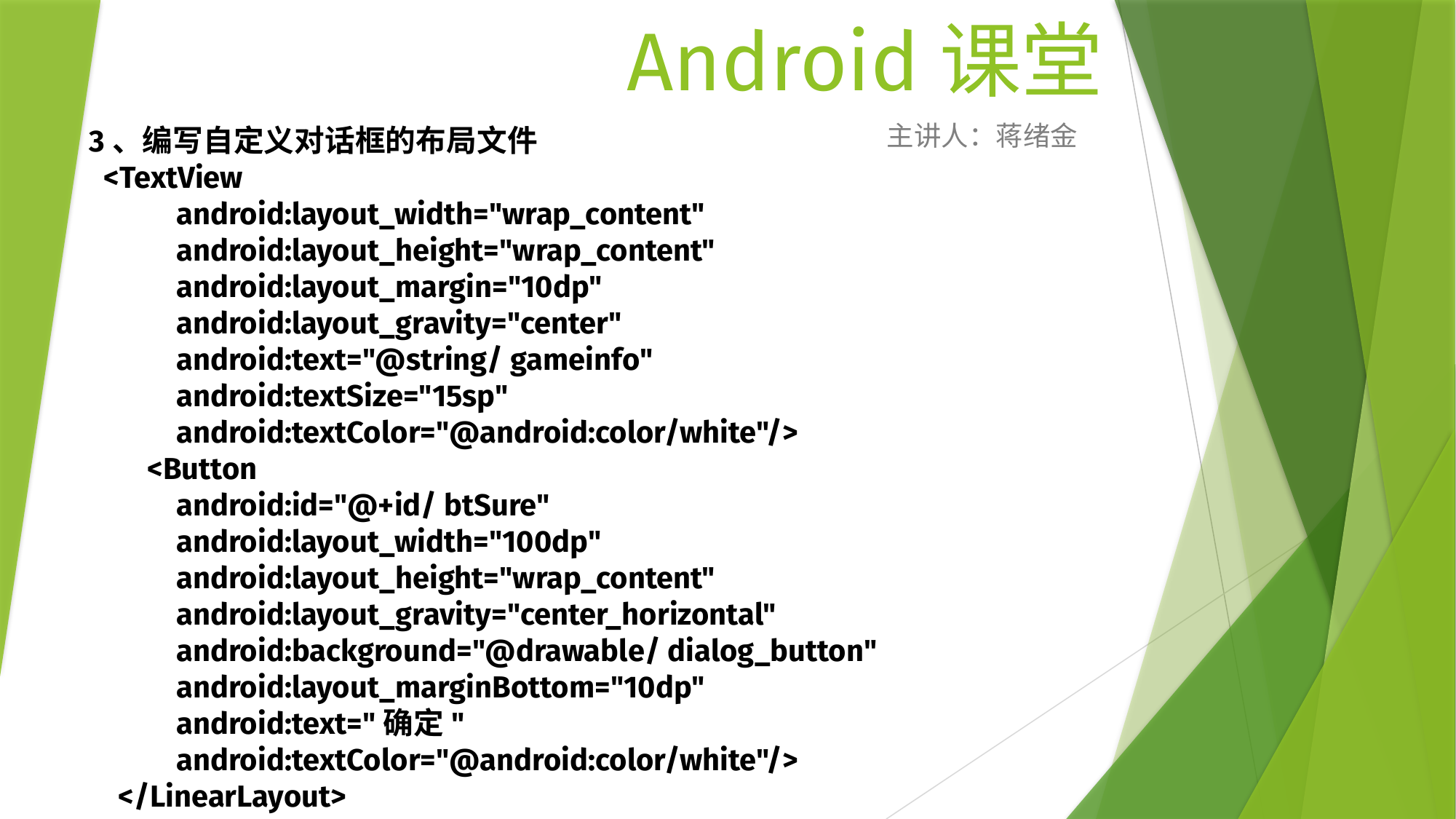

# Android课堂
主讲人：蒋绪金
3、编写自定义对话框的布局文件
  <TextView
            android:layout_width="wrap_content"
            android:layout_height="wrap_content"
            android:layout_margin="10dp"
            android:layout_gravity="center"
            android:text="@string/ gameinfo"
            android:textSize="15sp"
            android:textColor="@android:color/white"/>
        <Button
            android:id="@+id/ btSure"
            android:layout_width="100dp"
            android:layout_height="wrap_content"
            android:layout_gravity="center_horizontal"
            android:background="@drawable/ dialog_button"
            android:layout_marginBottom="10dp"
            android:text="确定"
            android:textColor="@android:color/white"/>
    </LinearLayout>